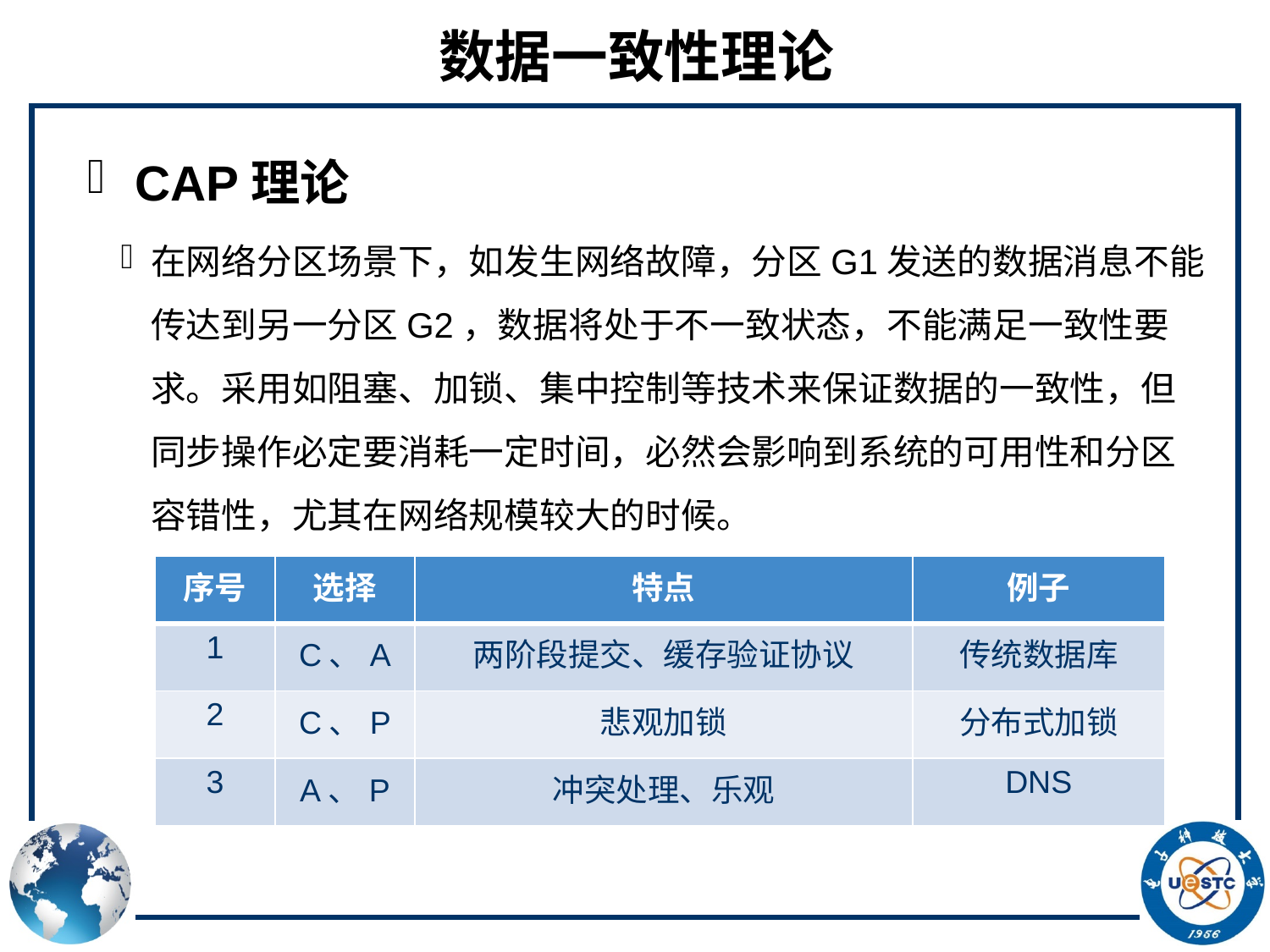

# 数据一致性理论
CAP理论
在网络分区场景下，如发生网络故障，分区G1发送的数据消息不能传达到另一分区G2，数据将处于不一致状态，不能满足一致性要求。采用如阻塞、加锁、集中控制等技术来保证数据的一致性，但同步操作必定要消耗一定时间，必然会影响到系统的可用性和分区容错性，尤其在网络规模较大的时候。

| 序号 | 选择 | 特点 | 例子 |
| --- | --- | --- | --- |
| 1 | C、A | 两阶段提交、缓存验证协议 | 传统数据库 |
| 2 | C、P | 悲观加锁 | 分布式加锁 |
| 3 | A、P | 冲突处理、乐观 | DNS |